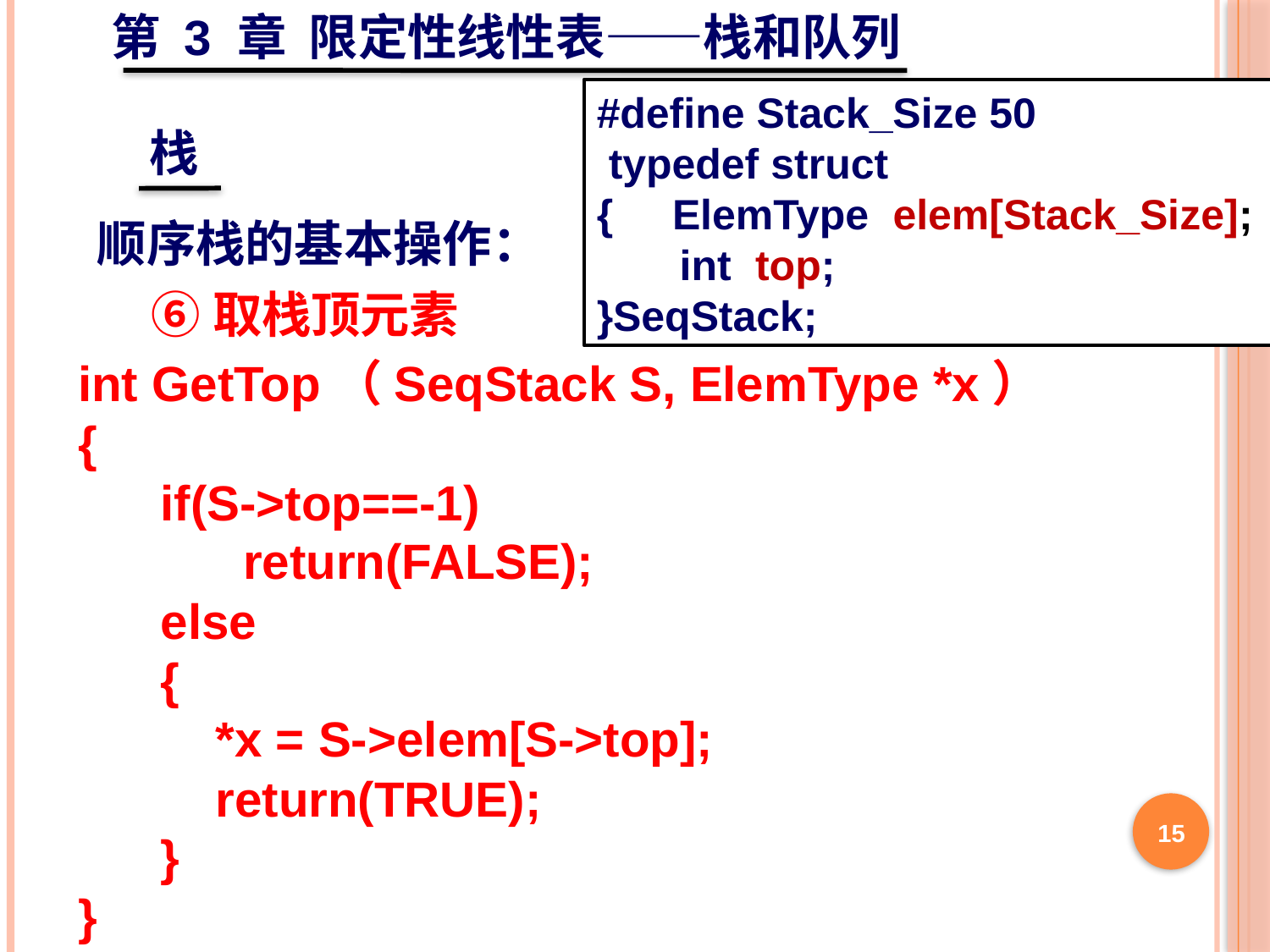

第 3 章  限定性线性表——栈和队列
栈
#define Stack_Size 50
 typedef struct
{     ElemType  elem[Stack_Size];
       int  top;
}SeqStack;
顺序栈的基本操作：
⑥取栈顶元素
int GetTop（SeqStack S, ElemType *x）
{
      if(S->top==-1)
            return(FALSE);
      else
      {
          *x = S->elem[S->top];
          return(TRUE);
      }
}
15